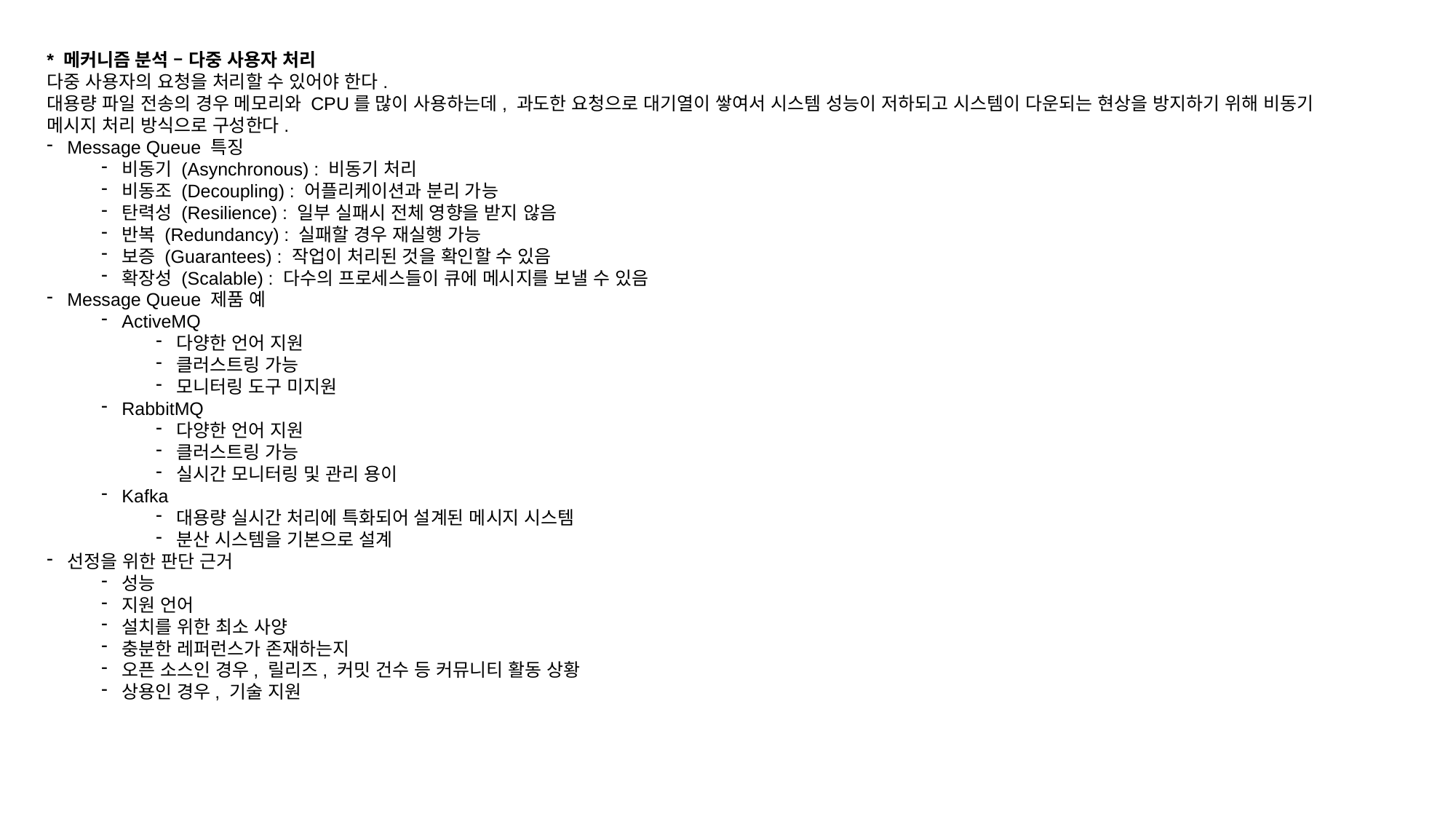

* 메커니즘 분석 – 다중 사용자 처리
다중 사용자의 요청을 처리할 수 있어야 한다.
대용량 파일 전송의 경우 메모리와 CPU를 많이 사용하는데, 과도한 요청으로 대기열이 쌓여서 시스템 성능이 저하되고 시스템이 다운되는 현상을 방지하기 위해 비동기 메시지 처리 방식으로 구성한다.
Message Queue 특징
비동기 (Asynchronous) : 비동기 처리
비동조 (Decoupling) : 어플리케이션과 분리 가능
탄력성 (Resilience) : 일부 실패시 전체 영향을 받지 않음
반복 (Redundancy) : 실패할 경우 재실행 가능
보증 (Guarantees) : 작업이 처리된 것을 확인할 수 있음
확장성 (Scalable) : 다수의 프로세스들이 큐에 메시지를 보낼 수 있음
Message Queue 제품 예
ActiveMQ
다양한 언어 지원
클러스트링 가능
모니터링 도구 미지원
RabbitMQ
다양한 언어 지원
클러스트링 가능
실시간 모니터링 및 관리 용이
Kafka
대용량 실시간 처리에 특화되어 설계된 메시지 시스템
분산 시스템을 기본으로 설계
선정을 위한 판단 근거
성능
지원 언어
설치를 위한 최소 사양
충분한 레퍼런스가 존재하는지
오픈 소스인 경우, 릴리즈, 커밋 건수 등 커뮤니티 활동 상황
상용인 경우, 기술 지원